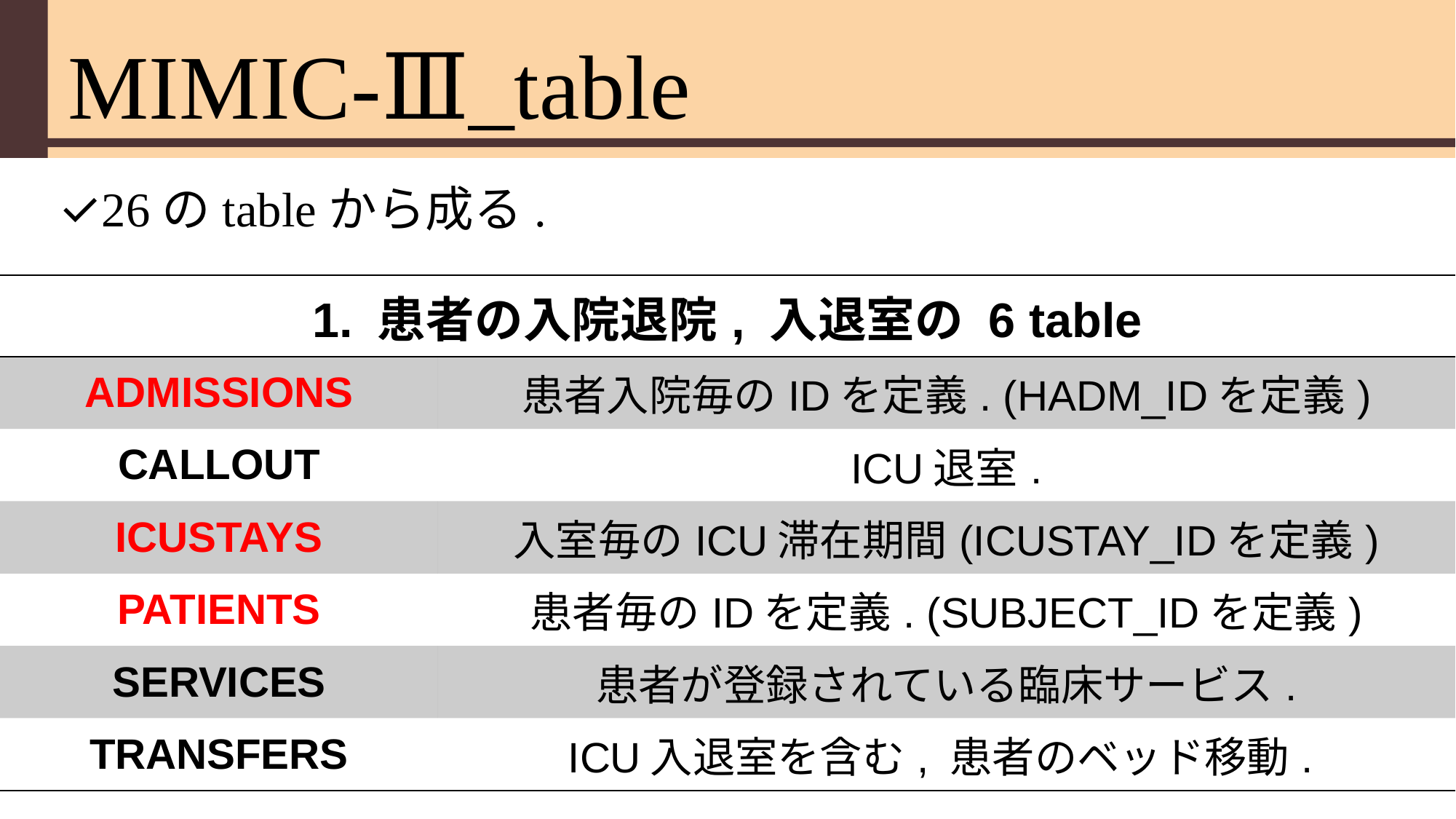

# MIMIC-Ⅲ_table
✓26のtableから成る.
| 1. 患者の入院退院, 入退室の 6 table |  |
| --- | --- |
| ADMISSIONS | 患者入院毎のIDを定義. (HADM\_IDを定義) |
| CALLOUT | ICU退室. |
| ICUSTAYS | 入室毎のICU滞在期間(ICUSTAY\_IDを定義) |
| PATIENTS | 患者毎のIDを定義. (SUBJECT\_IDを定義) |
| SERVICES | 患者が登録されている臨床サービス. |
| TRANSFERS | ICU入退室を含む, 患者のベッド移動. |